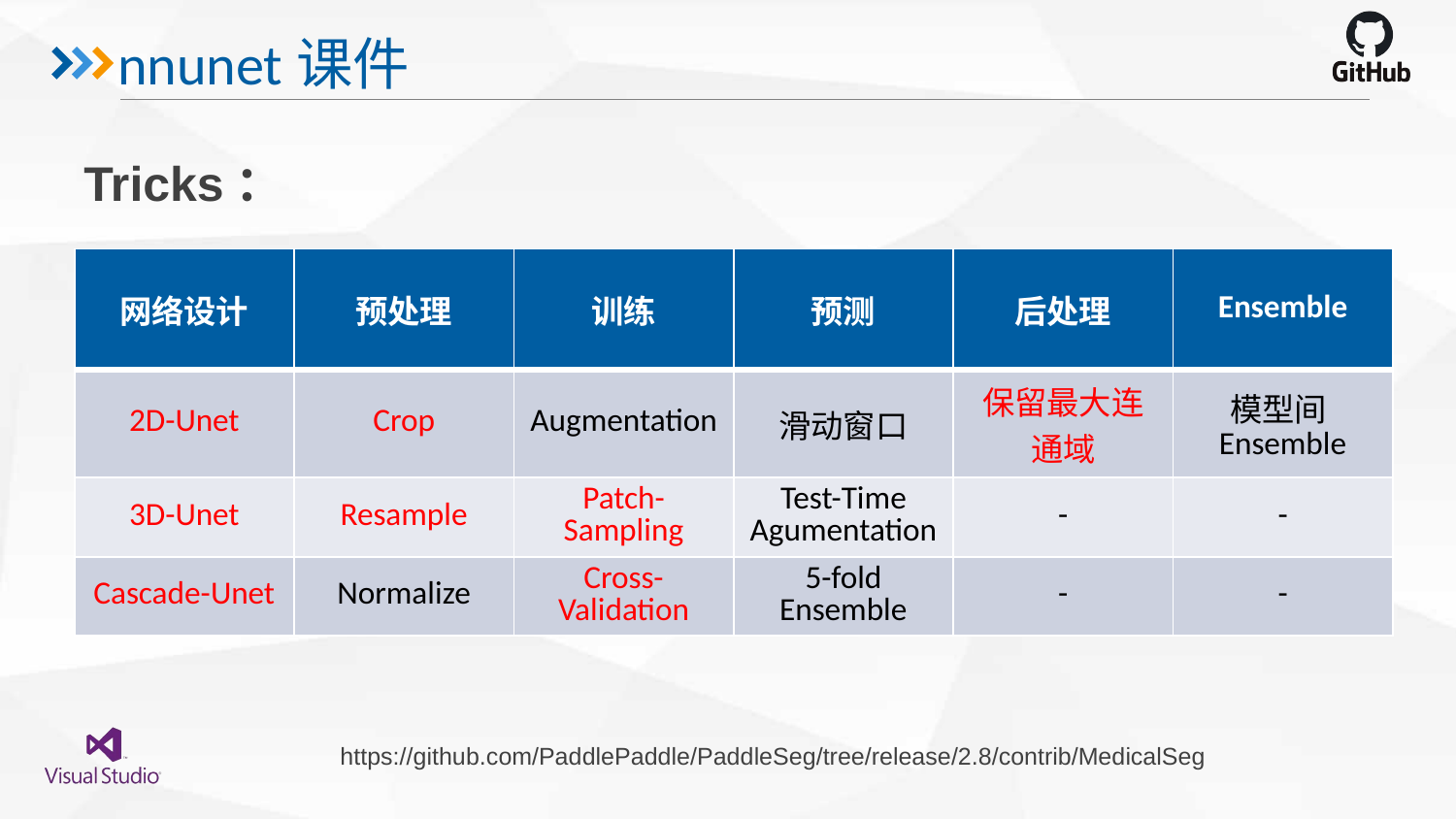

Tricks：
| 网络设计 | 预处理 | 训练 | 预测 | 后处理 | Ensemble |
| --- | --- | --- | --- | --- | --- |
| 2D-Unet | Crop | Augmentation | 滑动窗口 | 保留最大连通域 | 模型间Ensemble |
| 3D-Unet | Resample | Patch- Sampling | Test-Time Agumentation | - | - |
| Cascade-Unet | Normalize | Cross-Validation | 5-fold Ensemble | - | - |